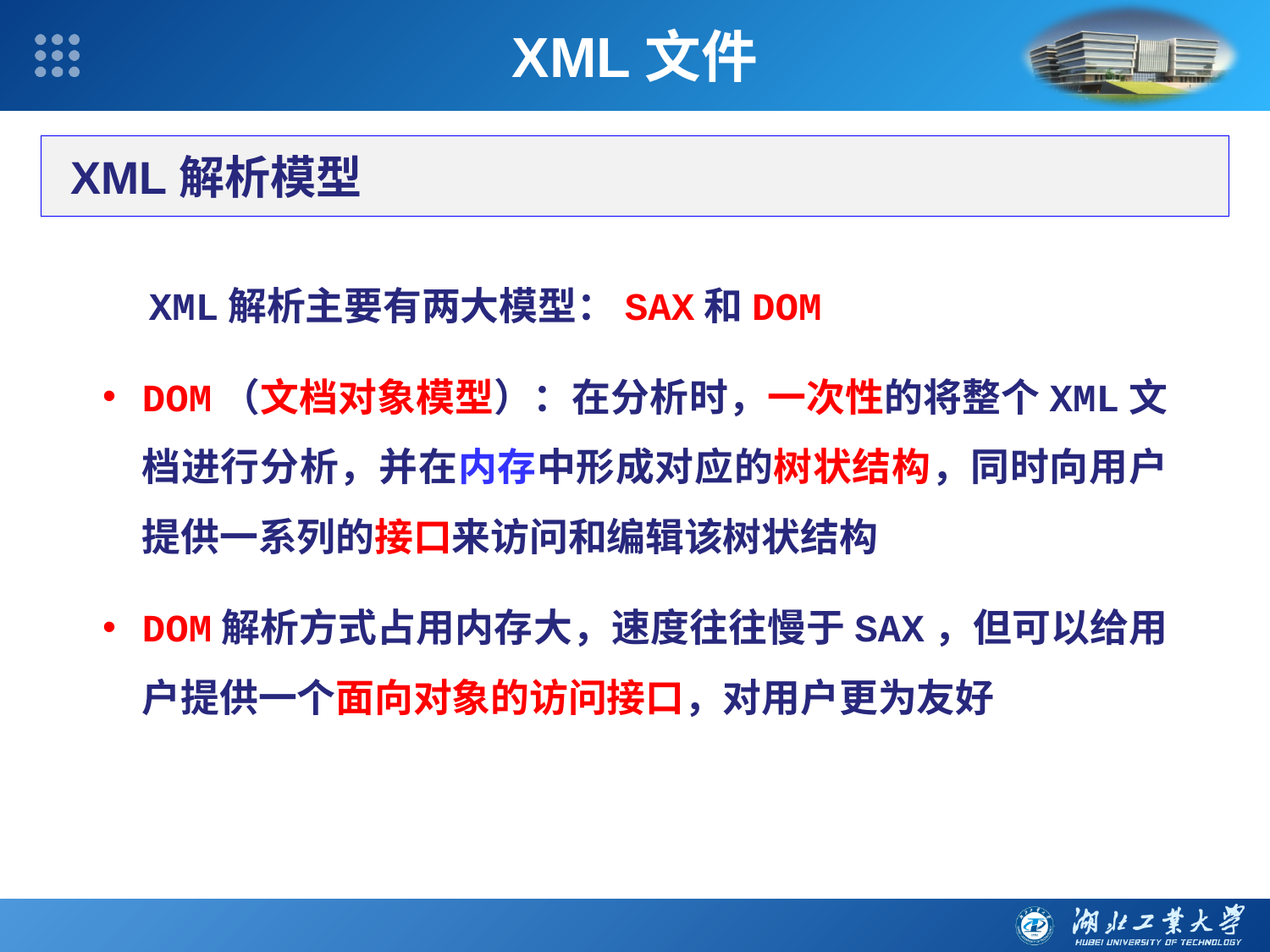

XML文件
XML解析模型
  XML解析主要有两大模型：SAX和DOM
DOM（文档对象模型）：在分析时，一次性的将整个XML文档进行分析，并在内存中形成对应的树状结构，同时向用户提供一系列的接口来访问和编辑该树状结构
DOM解析方式占用内存大，速度往往慢于SAX，但可以给用户提供一个面向对象的访问接口，对用户更为友好